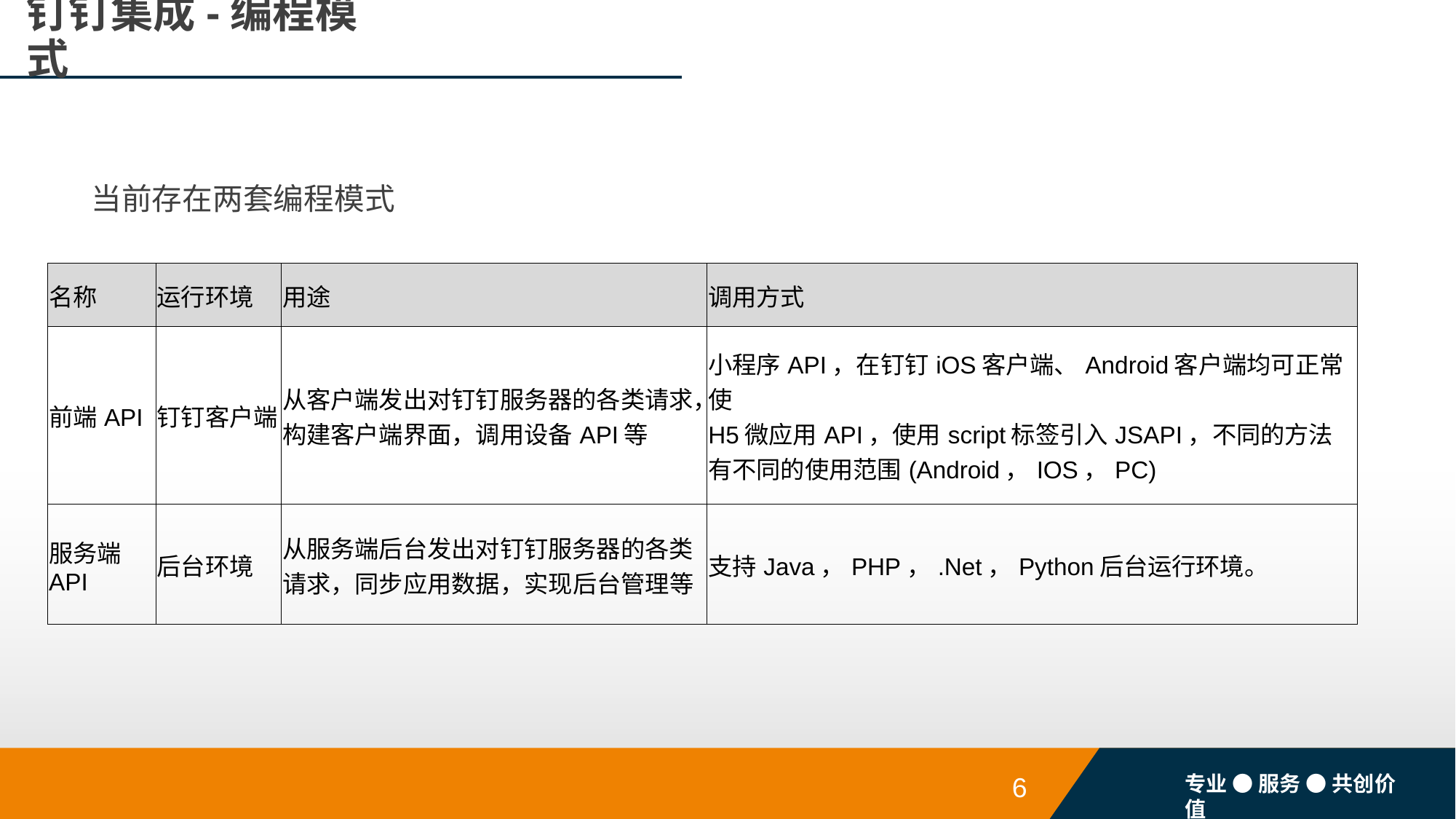

# 钉钉集成-编程模式
当前存在两套编程模式
| 名称 | 运行环境 | 用途 | 调用方式 |
| --- | --- | --- | --- |
| 前端API | 钉钉客户端 | 从客户端发出对钉钉服务器的各类请求，构建客户端界面，调用设备API等 | 小程序API，在钉钉iOS客户端、Android客户端均可正常使 H5微应用API，使用script标签引入JSAPI，不同的方法有不同的使用范围(Android，IOS，PC) |
| 服务端API | 后台环境 | 从服务端后台发出对钉钉服务器的各类请求，同步应用数据，实现后台管理等 | 支持Java，PHP，.Net，Python后台运行环境。 |